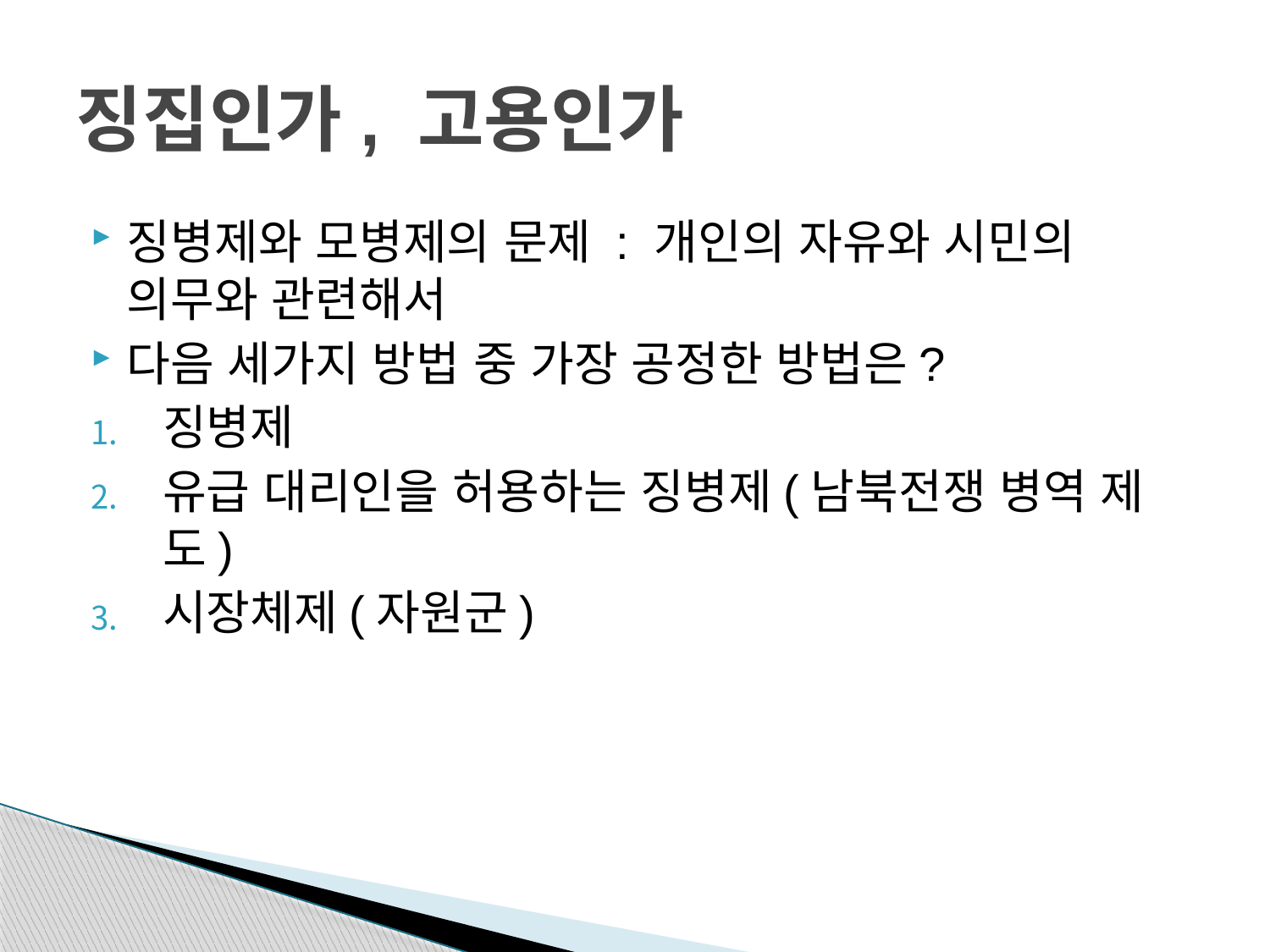

# 징집인가, 고용인가
징병제와 모병제의 문제 : 개인의 자유와 시민의 의무와 관련해서
다음 세가지 방법 중 가장 공정한 방법은?
징병제
유급 대리인을 허용하는 징병제(남북전쟁 병역 제도)
시장체제(자원군)